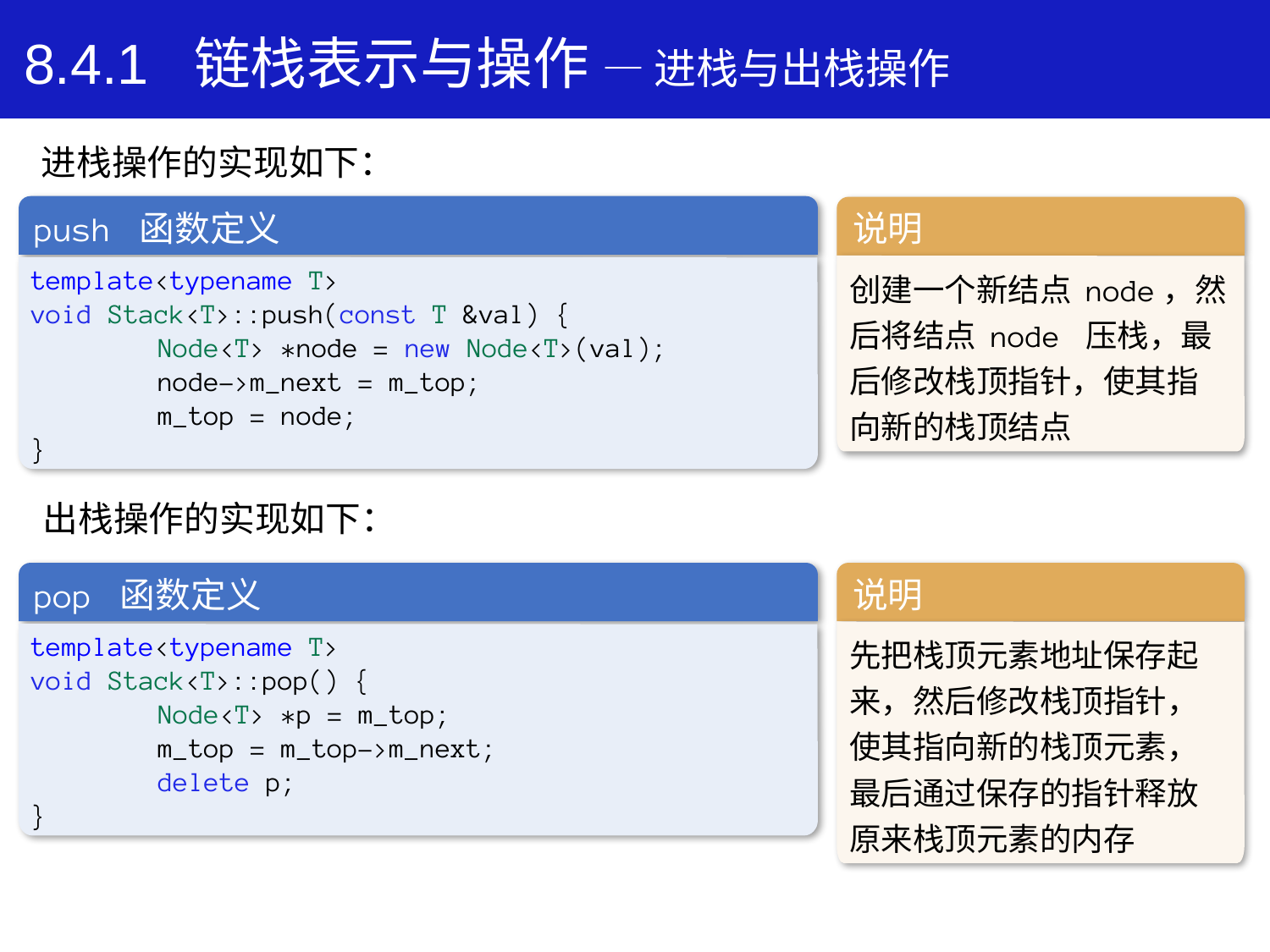

8.4.1  链栈表示与操作 — 进栈与出栈操作
进栈操作的实现如下：
push 函数定义
template<typename T>
void Stack<T>::push(const T &val) {
	Node<T> *node = new Node<T>(val);
	node->m_next = m_top;
	m_top = node;
}
说明
创建一个新结点 node，然
后将结点 node 压栈，最
后修改栈顶指针，使其指
向新的栈顶结点
出栈操作的实现如下：
pop 函数定义
template<typename T>
void Stack<T>::pop() {
	Node<T> *p = m_top;
	m_top = m_top->m_next;
	delete p;
}
说明
先把栈顶元素地址保存起
来，然后修改栈顶指针，
使其指向新的栈顶元素，
最后通过保存的指针释放
原来栈顶元素的内存
40